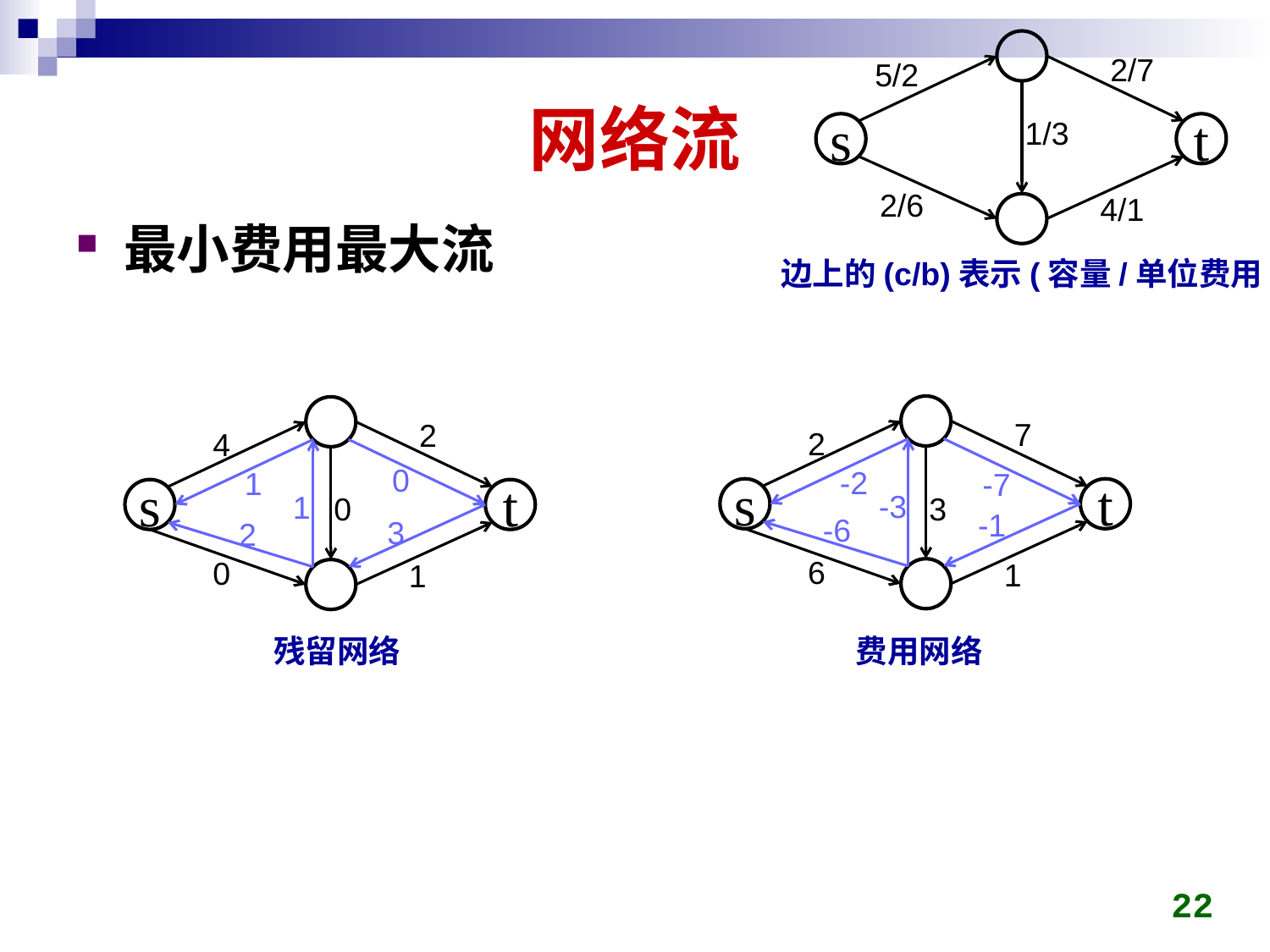

2/7
5/2
1/3
s
t
2/6
4/1

# 网络流
最小费用最大流
边上的(c/b)表示(容量/单位费用)

7
2
s
t
3
6
1

-2
-7
-3
-1
-6

2
4
s
t
0
0
1

0
1
1
3
2
残留网络
费用网络
22